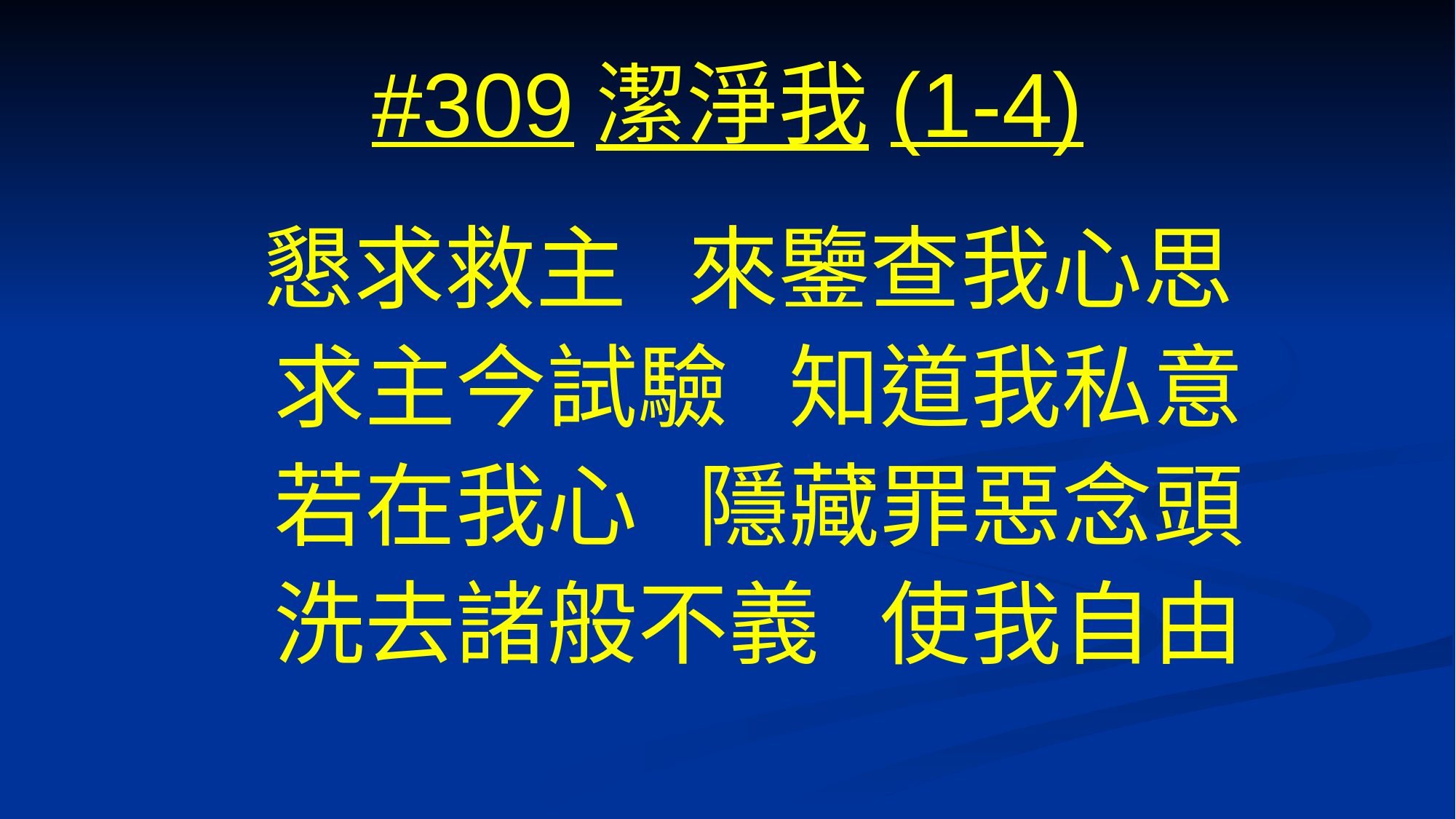

# #309潔淨我(1-4)
  懇求救主   來鑒查我心思
  求主今試驗   知道我私意
  若在我心   隱藏罪惡念頭
  洗去諸般不義   使我自由